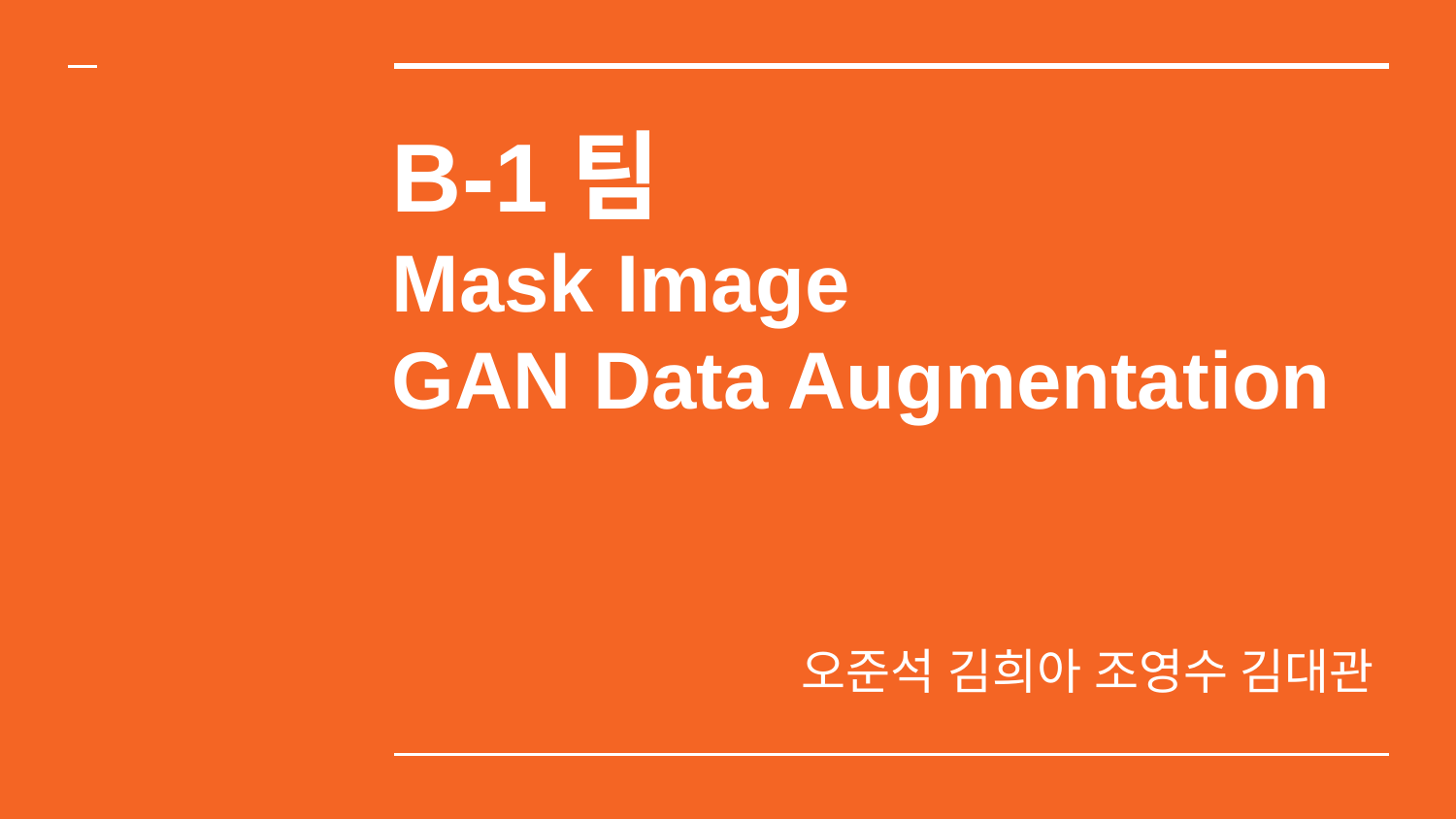

# B-1팀
Mask Image
GAN Data Augmentation
오준석 김희아 조영수 김대관